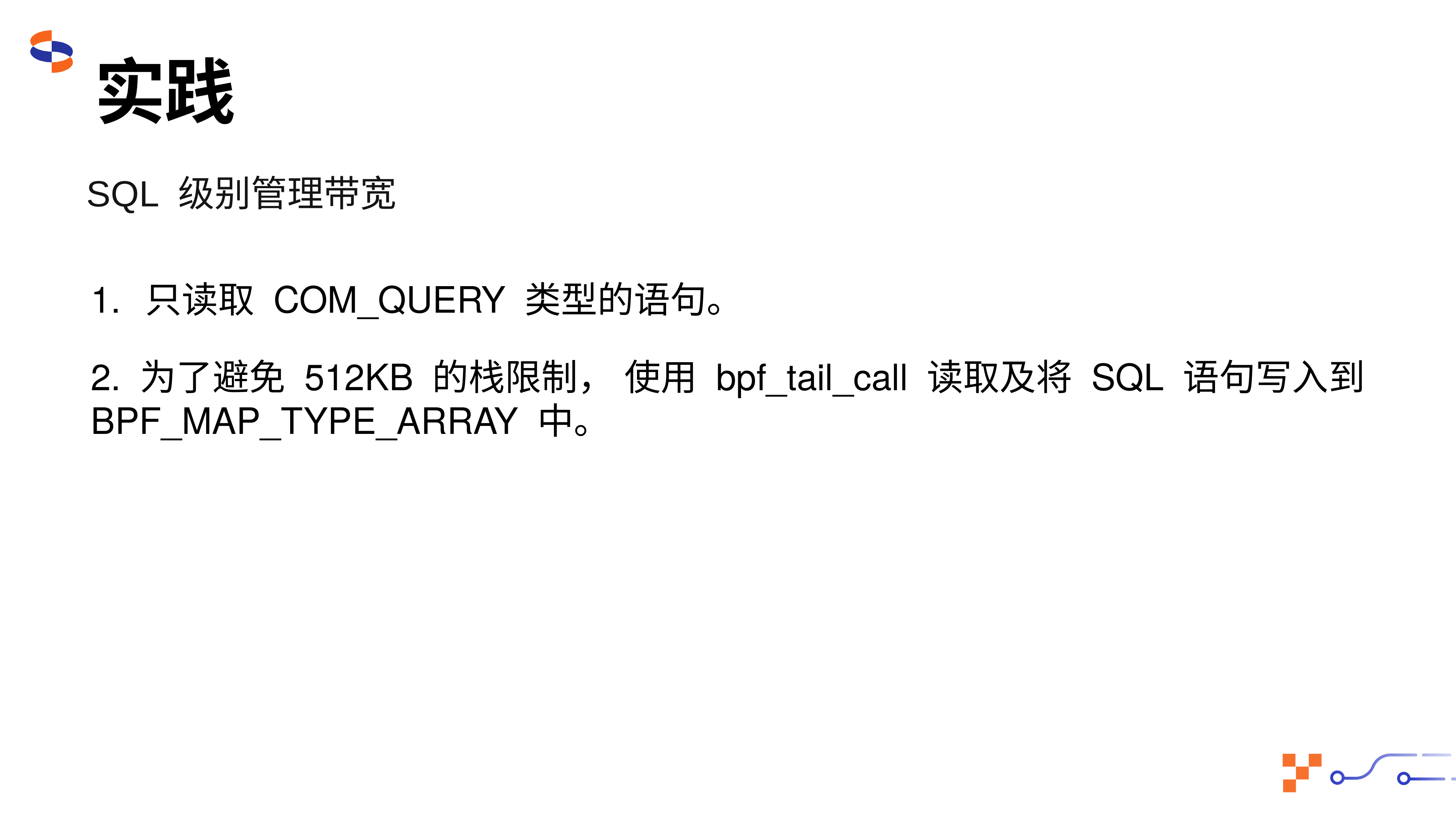

实践
SQL 级别管理带宽
只读取 COM_QUERY 类型的语句。
2. 为了避免 512KB 的栈限制， 使用 bpf_tail_call 读取及将 SQL 语句写入到 BPF_MAP_TYPE_ARRAY 中。